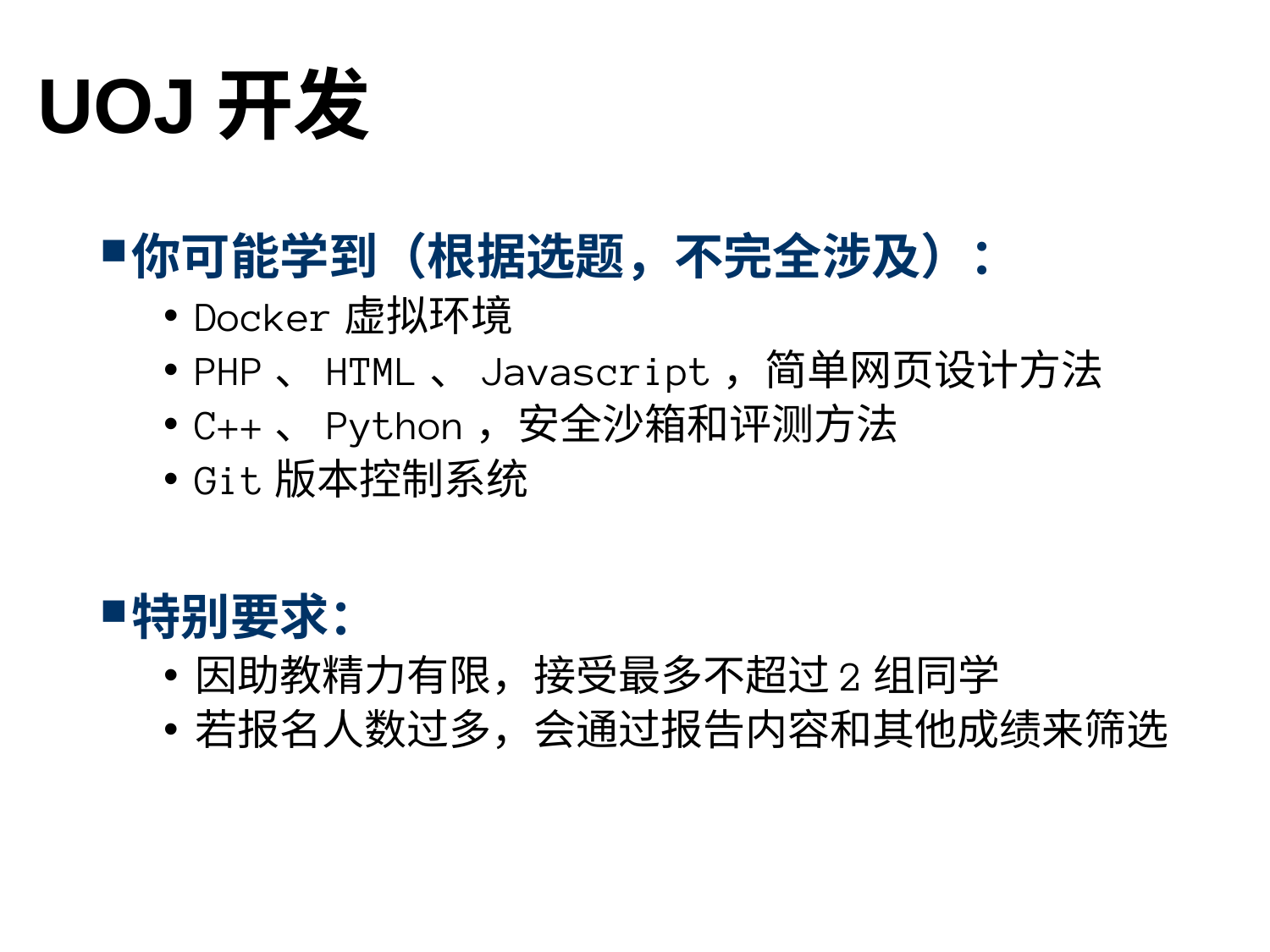

# UOJ开发
你可能学到（根据选题，不完全涉及）：
Docker虚拟环境
PHP、HTML、Javascript，简单网页设计方法
C++、Python，安全沙箱和评测方法
Git版本控制系统

特别要求：
因助教精力有限，接受最多不超过2组同学
若报名人数过多，会通过报告内容和其他成绩来筛选